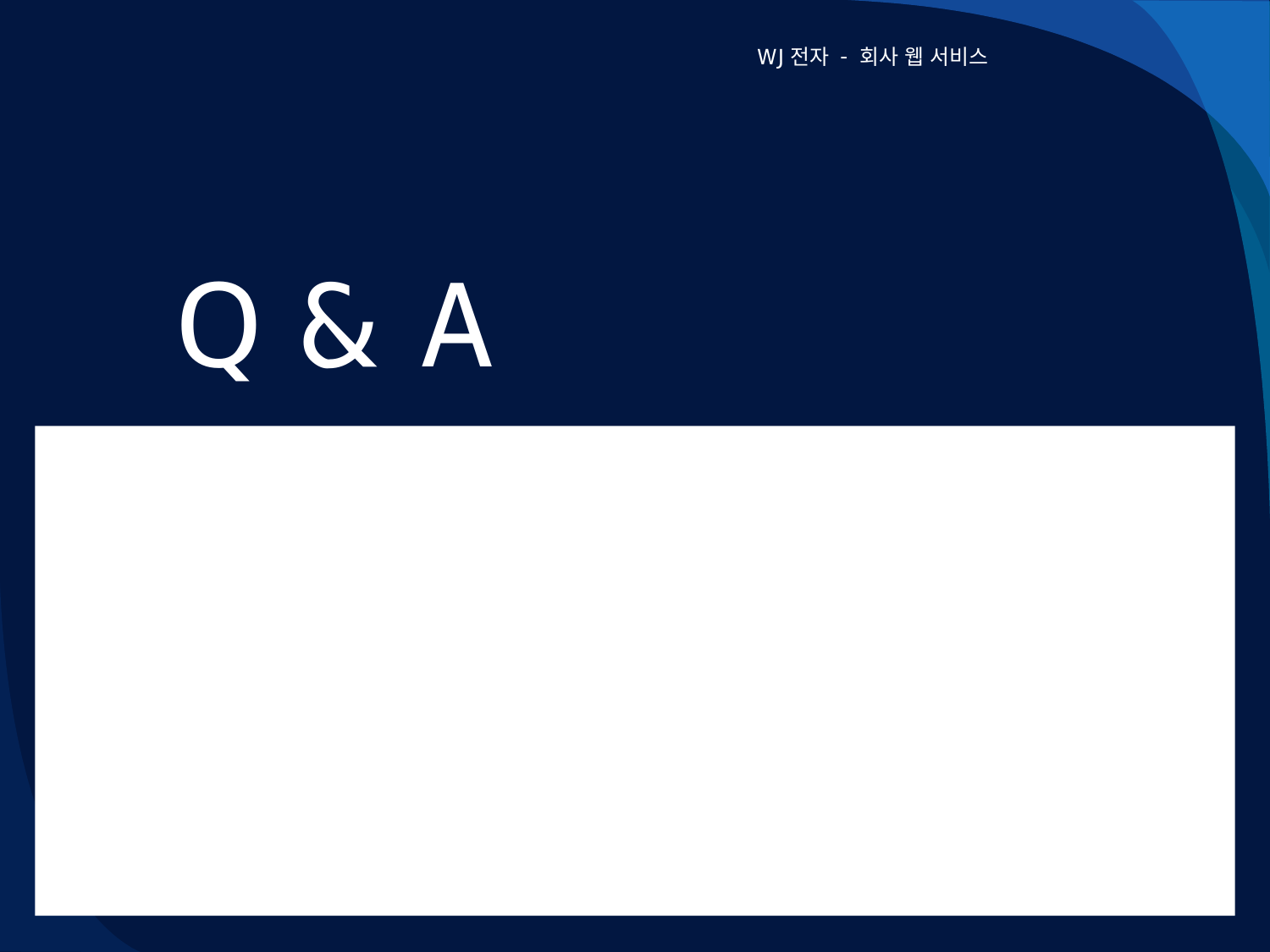

WJ전자 - 회사 웹 서비스
Q & A